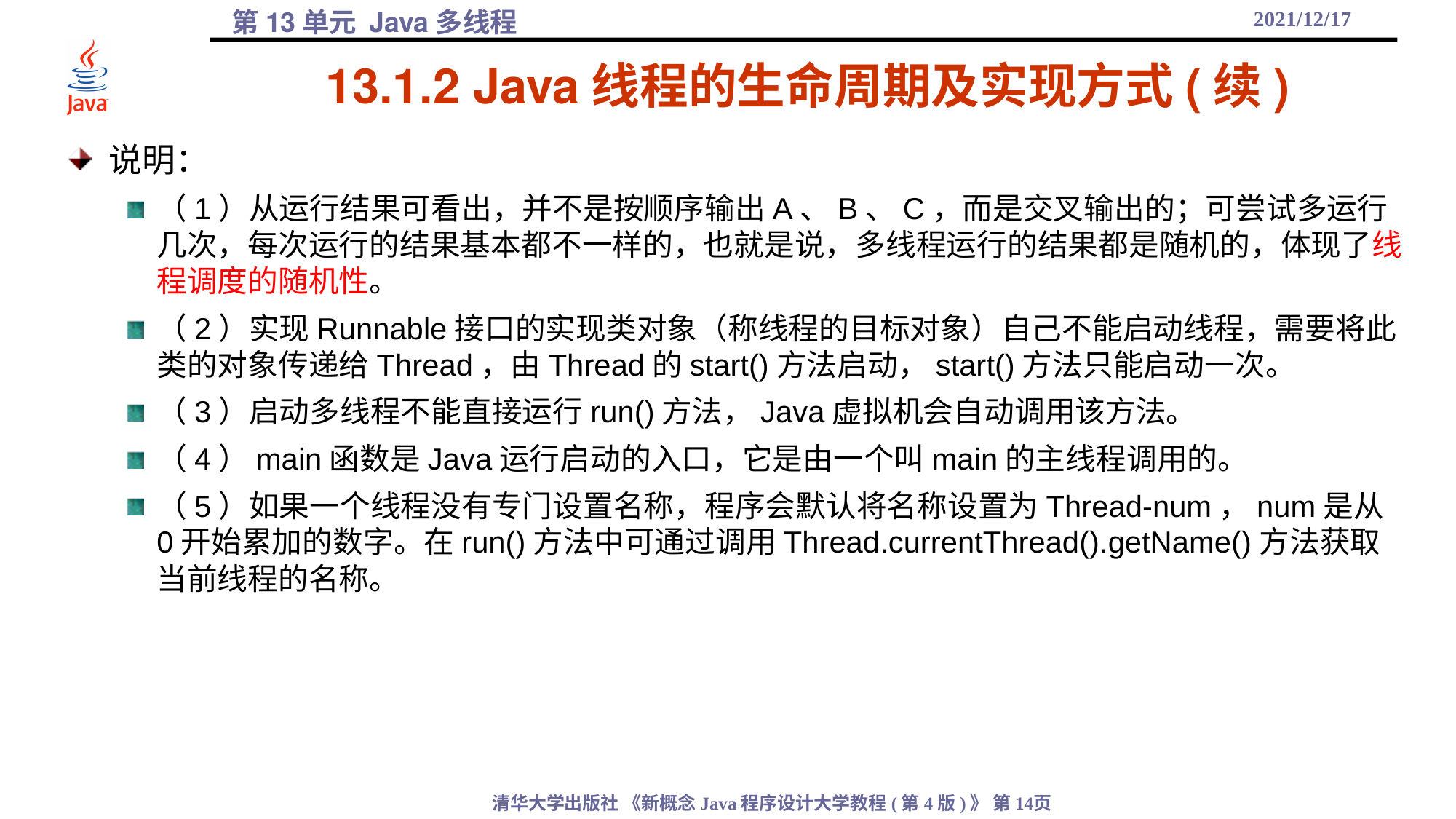

2021/12/17
# 13.1.2 Java线程的生命周期及实现方式(续)
说明：
（1）从运行结果可看出，并不是按顺序输出A、B、C，而是交叉输出的；可尝试多运行几次，每次运行的结果基本都不一样的，也就是说，多线程运行的结果都是随机的，体现了线程调度的随机性。
（2）实现Runnable接口的实现类对象（称线程的目标对象）自己不能启动线程，需要将此类的对象传递给Thread，由Thread的start()方法启动，start()方法只能启动一次。
（3）启动多线程不能直接运行run()方法，Java虚拟机会自动调用该方法。
（4）main函数是Java运行启动的入口，它是由一个叫main的主线程调用的。
（5）如果一个线程没有专门设置名称，程序会默认将名称设置为Thread-num，num是从0开始累加的数字。在run()方法中可通过调用Thread.currentThread().getName()方法获取当前线程的名称。